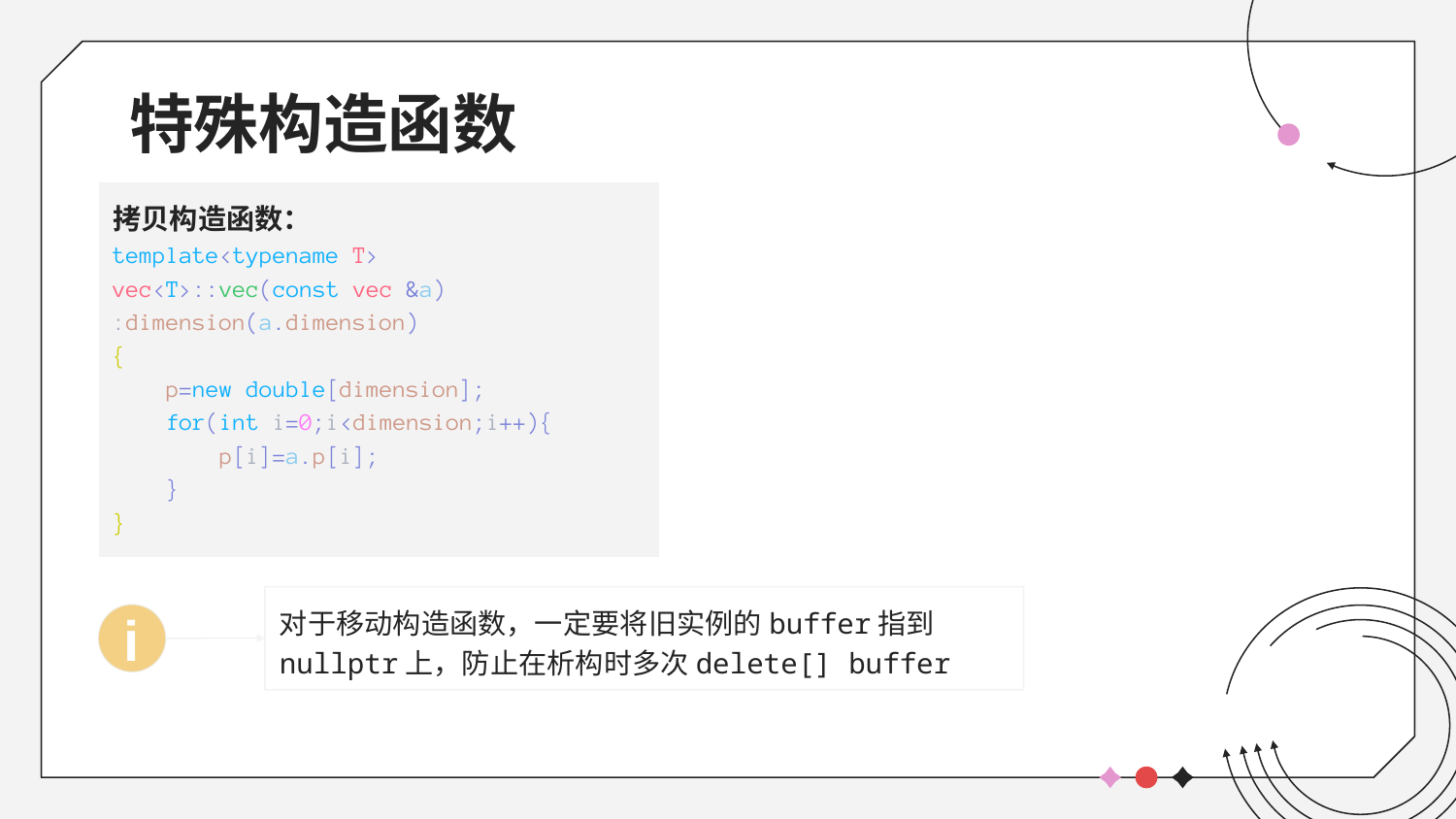

# 特殊构造函数
拷贝构造函数：
template<typename T>
vec<T>::vec(const vec &a)
:dimension(a.dimension)
{
    p=new double[dimension];
    for(int i=0;i<dimension;i++){
        p[i]=a.p[i];
    }
}

template<typename T>
vec<T> &vec<T>::operator=(const vec &a)
{
    if(dimension){
        delete []p;
    }
    dimension=a.dimension;
    p=new double[dimension];
    for(int i=0;i<dimension;i++) p[i]=a.p[i];
    return *this;
}
template<typename T>
vec<T>::~vec()
{
    if(p!=NULL) delete []p;
    dimension=0;
}
对于移动构造函数，一定要将旧实例的buffer指到nullptr上，防止在析构时多次delete[] buffer

i